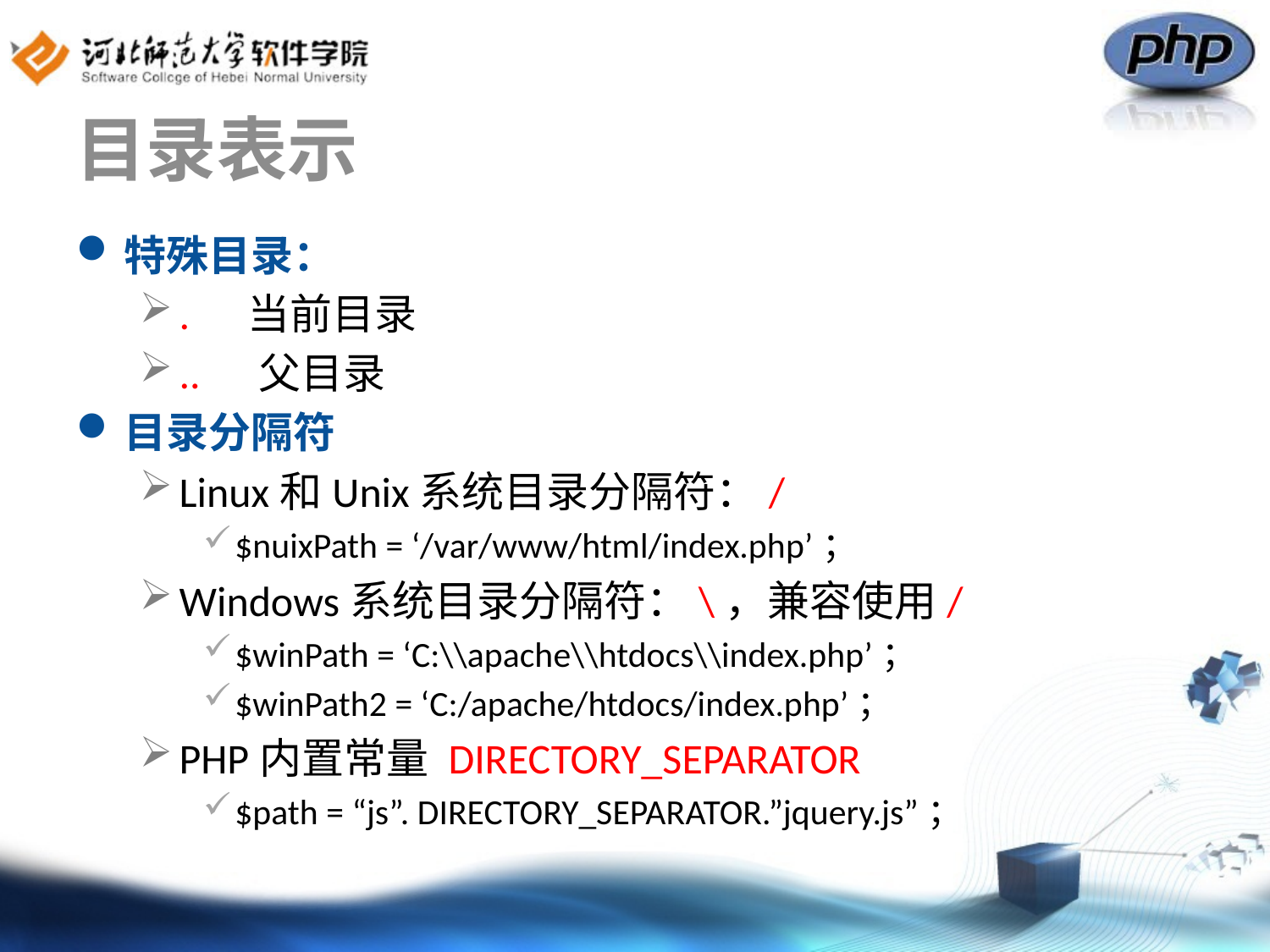

# 目录表示
特殊目录：
.     当前目录
..     父目录
目录分隔符
Linux和Unix系统目录分隔符：/
$nuixPath = ‘/var/www/html/index.php’；
Windows系统目录分隔符：\，兼容使用/
$winPath = ‘C:\\apache\\htdocs\\index.php’；
$winPath2 = ‘C:/apache/htdocs/index.php’；
PHP内置常量 DIRECTORY_SEPARATOR
$path = “js”. DIRECTORY_SEPARATOR.”jquery.js”；